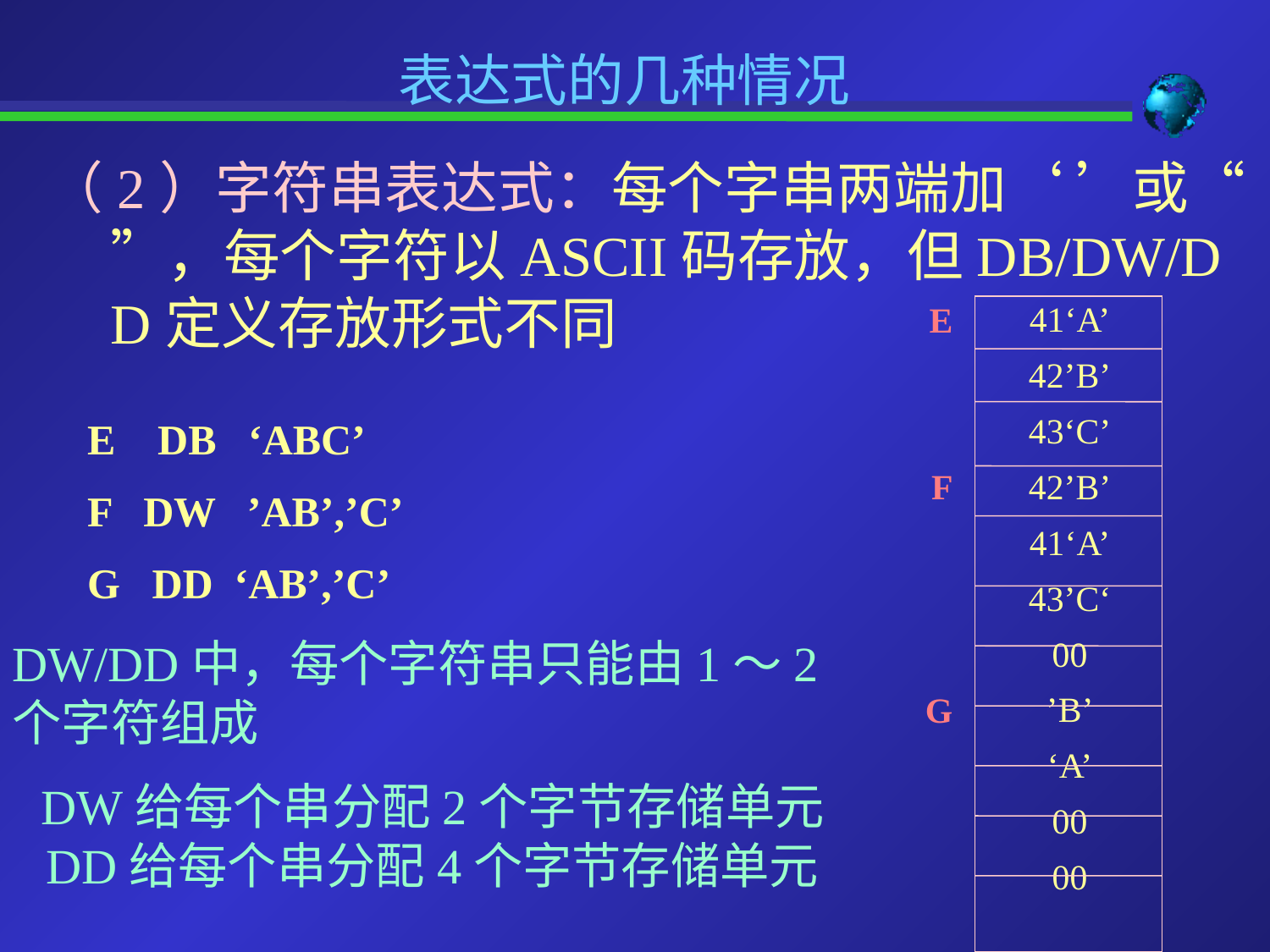

# 表达式的几种情况
（2）字符串表达式：每个字串两端加‘ ’或“ ”，每个字符以ASCII码存放，但DB/DW/DD定义存放形式不同
41‘A’
42’B’
43‘C’
42’B’
41‘A’
43’C‘
00
’B’
‘A’
00
00
E

F

G

E    DB   ‘ABC’
F   DW   ’AB’,’C’
G   DD  ‘AB’,’C’
DW/DD中，每个字符串只能由1～2个字符组成
DW给每个串分配2个字节存储单元
DD给每个串分配4个字节存储单元
14